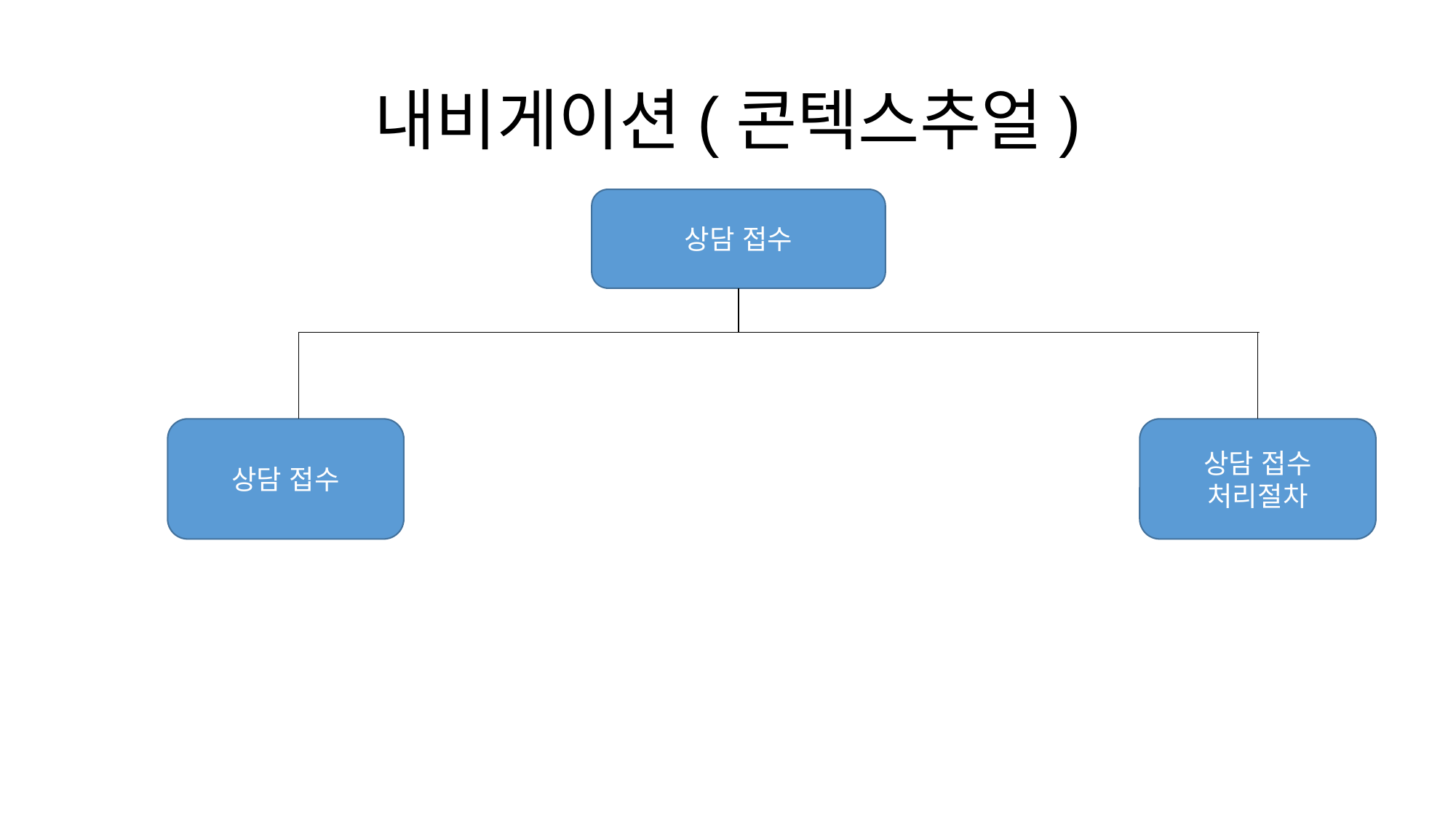

# 내비게이션(콘텍스추얼)
상담 접수
상담 접수
상담 접수 처리절차